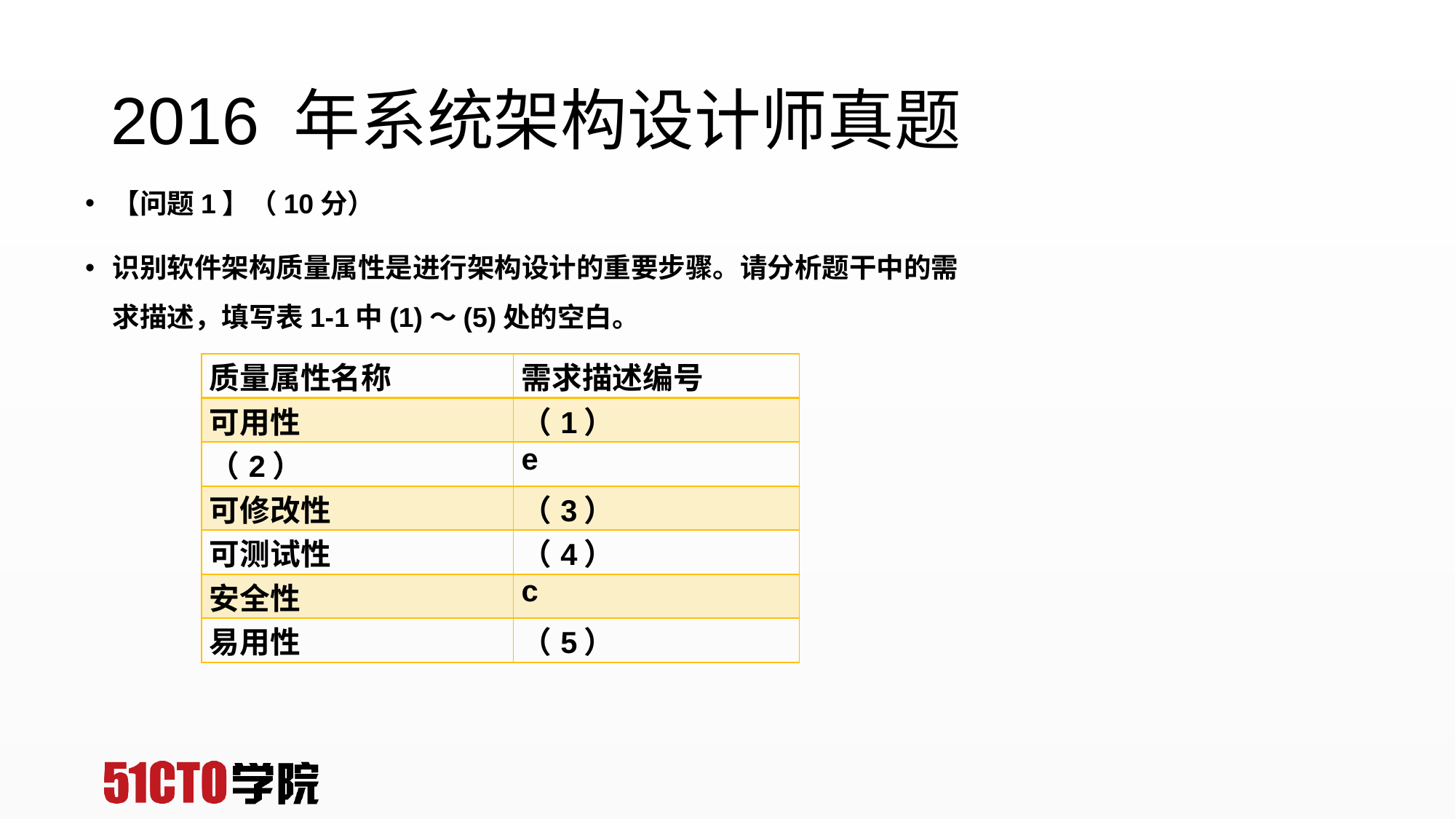

# 2016 年系统架构设计师真题
【问题1】（10分）
识别软件架构质量属性是进行架构设计的重要步骤。请分析题干中的需求描述，填写表1-1中(1)～(5)处的空白。

| 质量属性名称 | 需求描述编号 |
| --- | --- |
| 可用性 | （1） |
| （2） | e |
| 可修改性 | （3） |
| 可测试性 | （4） |
| 安全性 | c |
| 易用性 | （5） |